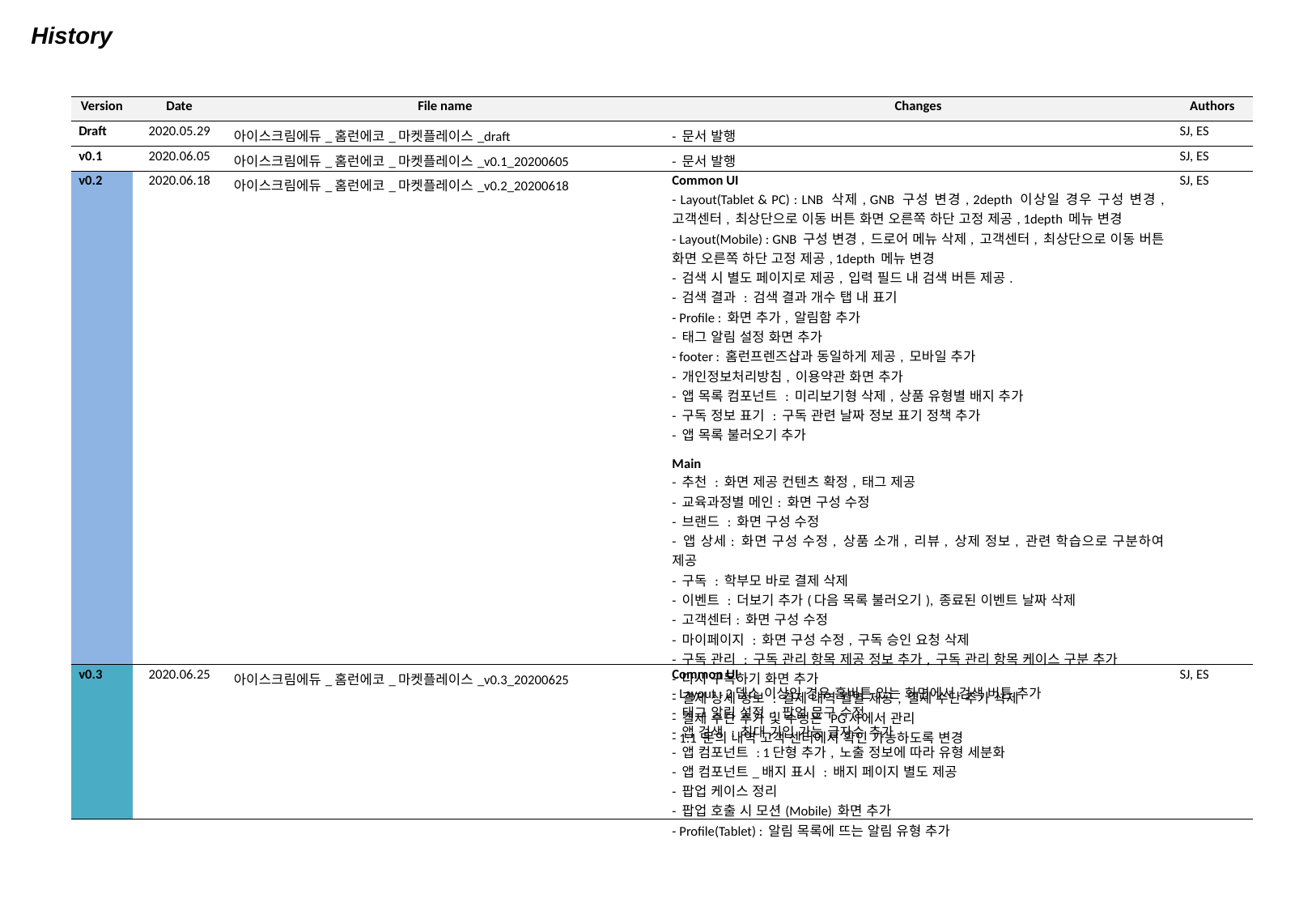

History
| Version | Date | File name | Changes | Authors |
| --- | --- | --- | --- | --- |
| Draft | 2020.05.29 | 아이스크림에듀\_홈런에코\_마켓플레이스\_draft | - 문서 발행 | SJ, ES |
| v0.1 | 2020.06.05 | 아이스크림에듀\_홈런에코\_마켓플레이스\_v0.1\_20200605 | - 문서 발행 | SJ, ES |
| v0.2 | 2020.06.18 | 아이스크림에듀\_홈런에코\_마켓플레이스\_v0.2\_20200618 | Common UI - Layout(Tablet & PC) : LNB 삭제, GNB 구성 변경, 2depth 이상일 경우 구성 변경, 고객센터, 최상단으로 이동 버튼 화면 오른쪽 하단 고정 제공, 1depth 메뉴 변경 - Layout(Mobile) : GNB 구성 변경, 드로어 메뉴 삭제, 고객센터, 최상단으로 이동 버튼 화면 오른쪽 하단 고정 제공, 1depth 메뉴 변경 - 검색 시 별도 페이지로 제공, 입력 필드 내 검색 버튼 제공. - 검색 결과 : 검색 결과 개수 탭 내 표기 - Profile : 화면 추가, 알림함 추가 - 태그 알림 설정 화면 추가 - footer : 홈런프렌즈샵과 동일하게 제공, 모바일 추가 - 개인정보처리방침, 이용약관 화면 추가 - 앱 목록 컴포넌트 : 미리보기형 삭제, 상품 유형별 배지 추가 - 구독 정보 표기 : 구독 관련 날짜 정보 표기 정책 추가 - 앱 목록 불러오기 추가 Main - 추천 : 화면 제공 컨텐츠 확정, 태그 제공 - 교육과정별 메인: 화면 구성 수정 - 브랜드 : 화면 구성 수정 - 앱 상세: 화면 구성 수정, 상품 소개, 리뷰, 상제 정보, 관련 학습으로 구분하여 제공 - 구독 : 학부모 바로 결제 삭제 - 이벤트 : 더보기 추가(다음 목록 불러오기), 종료된 이벤트 날짜 삭제 - 고객센터: 화면 구성 수정 - 마이페이지 : 화면 구성 수정, 구독 승인 요청 삭제 - 구독 관리 : 구독 관리 항목 제공 정보 추가, 구독 관리 항목 케이스 구분 추가 - 다시 구독하기 화면 추가 - 결제 상세 정보 : 결제 내역 월별 제공, 결제 수단 추가 삭제 - 결제 수단 추가 및 수정은 PG사에서 관리 - 1:1 문의 내역 고객 센터에서 확인 가능하도록 변경 | SJ, ES |
| v0.3 | 2020.06.25 | 아이스크림에듀\_홈런에코\_마켓플레이스\_v0.3\_20200625 | Common UI - Layout : 2뎁스 이상인 경우 홈버튼 있는 화면에서 검색 버튼 추가 - 태그 알림 설정 : 팝업 문구 수정 - 앱 검색 : 최대 기입 가능 글자수 추가 - 앱 컴포넌트 : 1단형 추가, 노출 정보에 따라 유형 세분화 - 앱 컴포넌트\_배지 표시 : 배지 페이지 별도 제공 - 팝업 케이스 정리 - 팝업 호출 시 모션(Mobile) 화면 추가 - Profile(Tablet) : 알림 목록에 뜨는 알림 유형 추가 | SJ, ES |